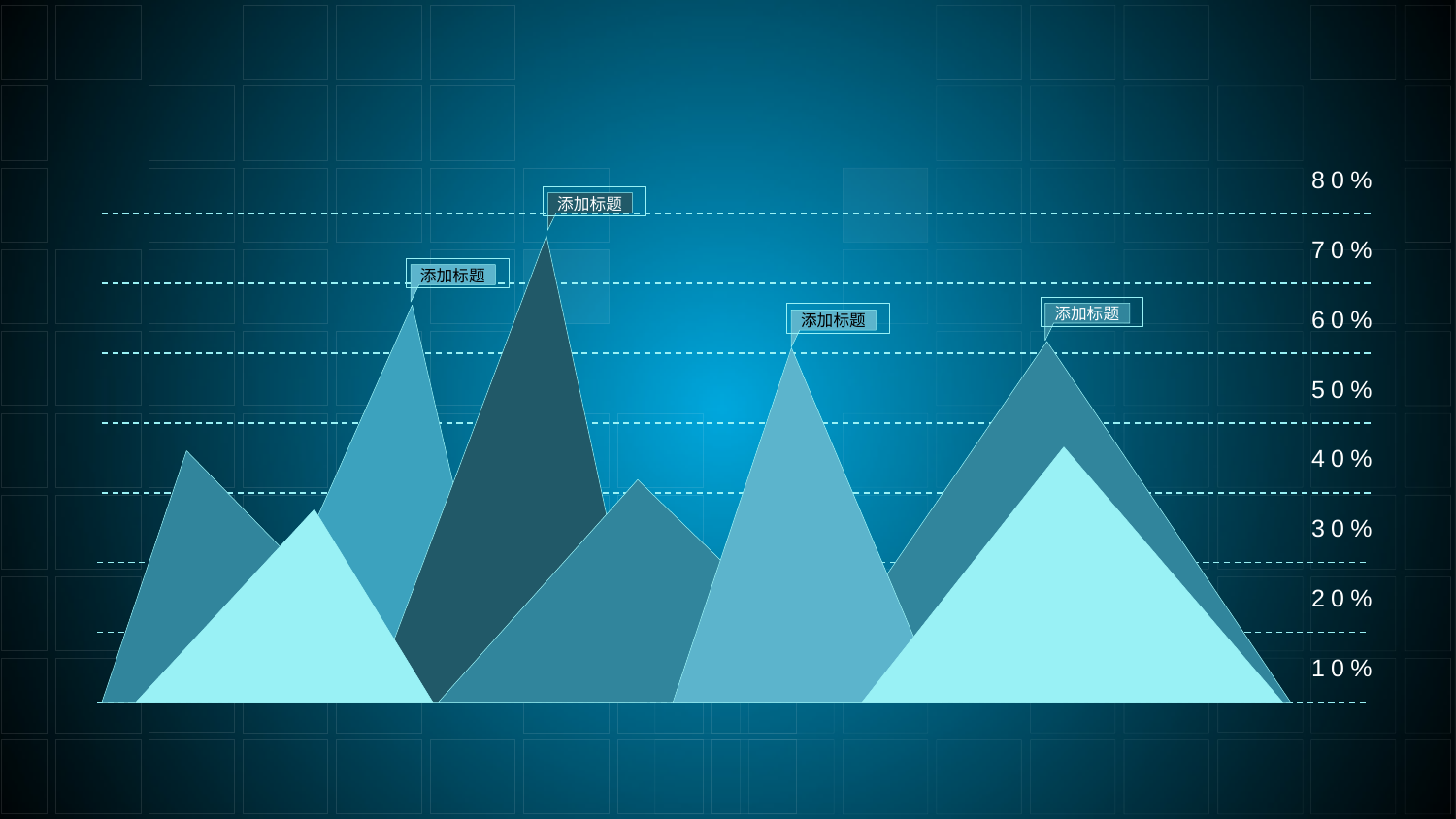

80%
添加标题

70%

添加标题

60%
添加标题

添加标题

50%
40%

30%

20%

10%